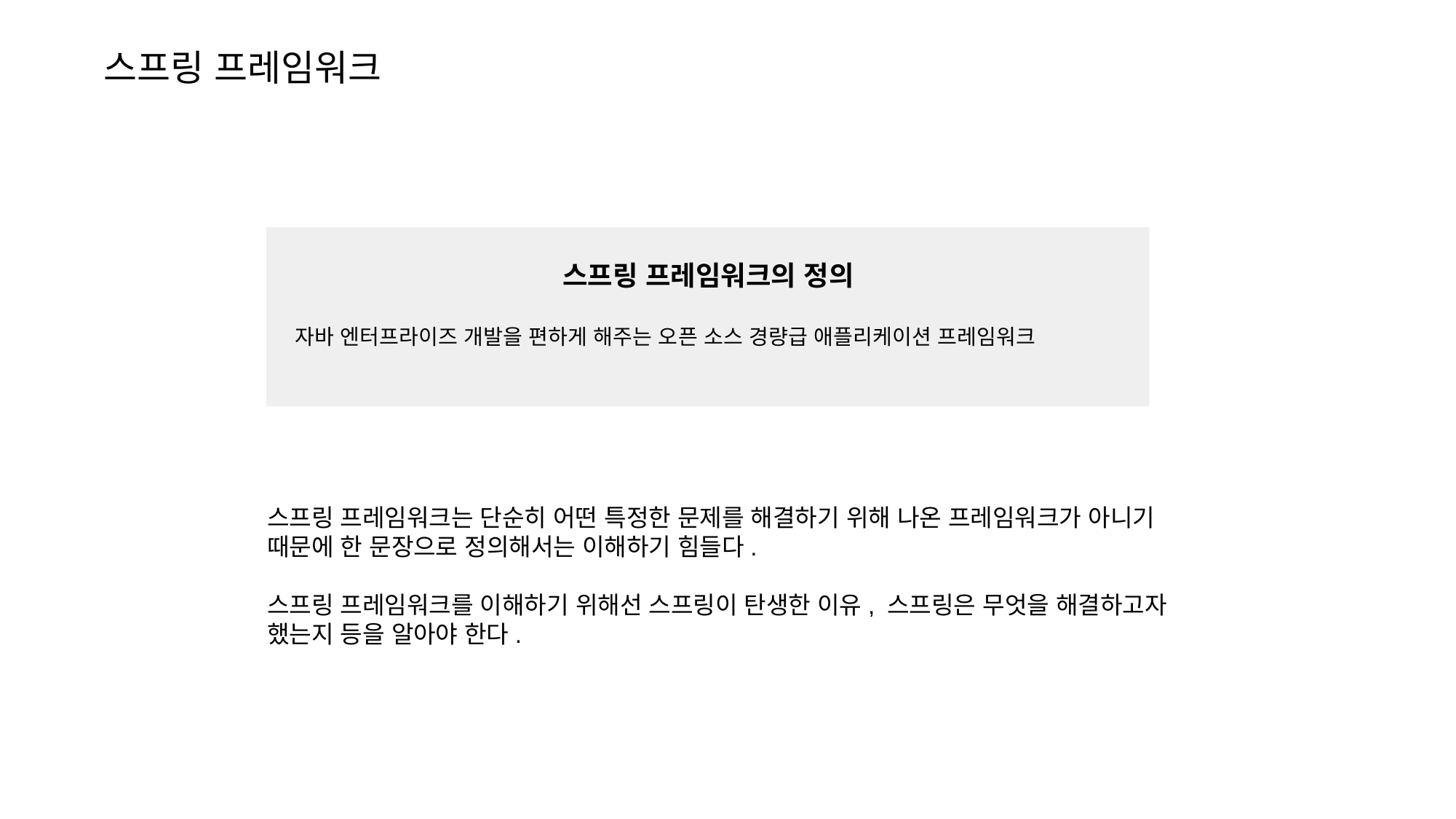

스프링 프레임워크

스프링 프레임워크의 정의

자바 엔터프라이즈 개발을 편하게 해주는 오픈 소스 경량급 애플리케이션 프레임워크
스프링 프레임워크는 단순히 어떤 특정한 문제를 해결하기 위해 나온 프레임워크가 아니기 때문에 한 문장으로 정의해서는 이해하기 힘들다.

스프링 프레임워크를 이해하기 위해선 스프링이 탄생한 이유, 스프링은 무엇을 해결하고자 했는지 등을 알아야 한다.